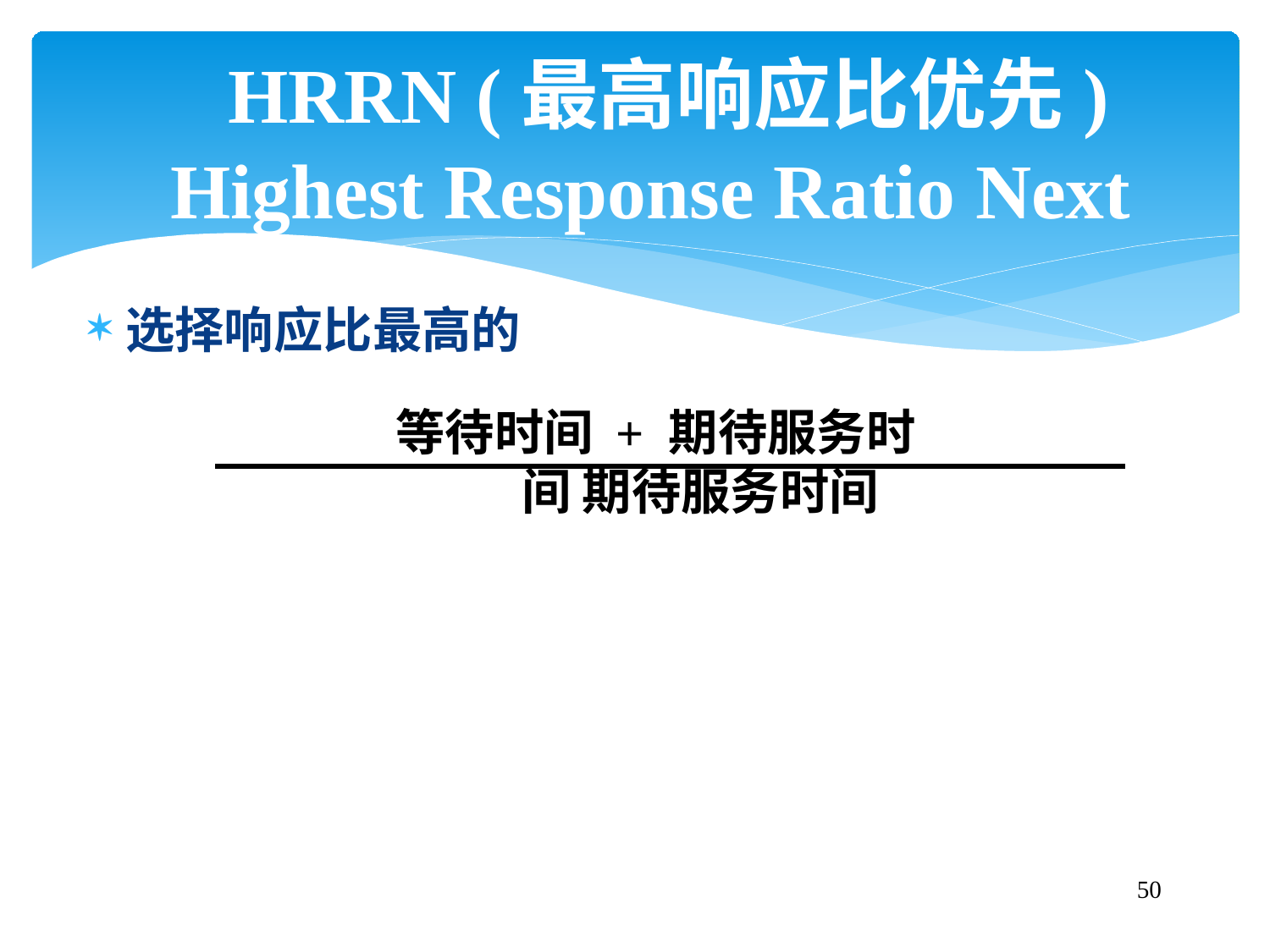

# HRRN (最高响应比优先)  Highest Response Ratio Next
选择响应比最高的
等待时间 + 期待服务时间 期待服务时间

50